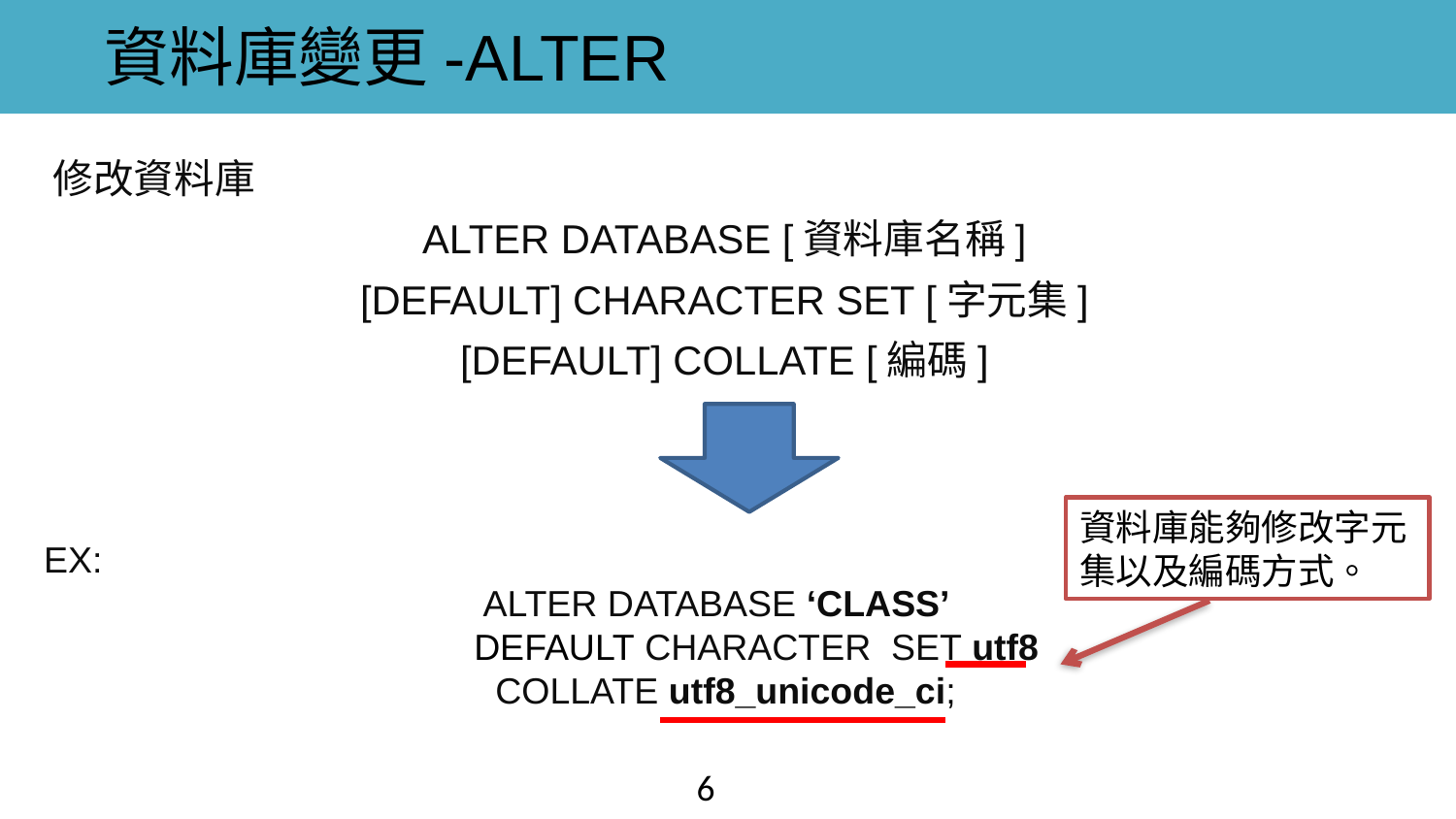

資料庫變更-ALTER
修改資料庫
　ALTER DATABASE [資料庫名稱]
　[DEFAULT] CHARACTER SET [字元集]
　[DEFAULT] COLLATE [編碼]

資料庫能夠修改字元集以及編碼方式。
EX:
ALTER DATABASE ‘CLASS’
　　DEFAULT CHARACTER  SET utf8
 COLLATE utf8_unicode_ci;
6